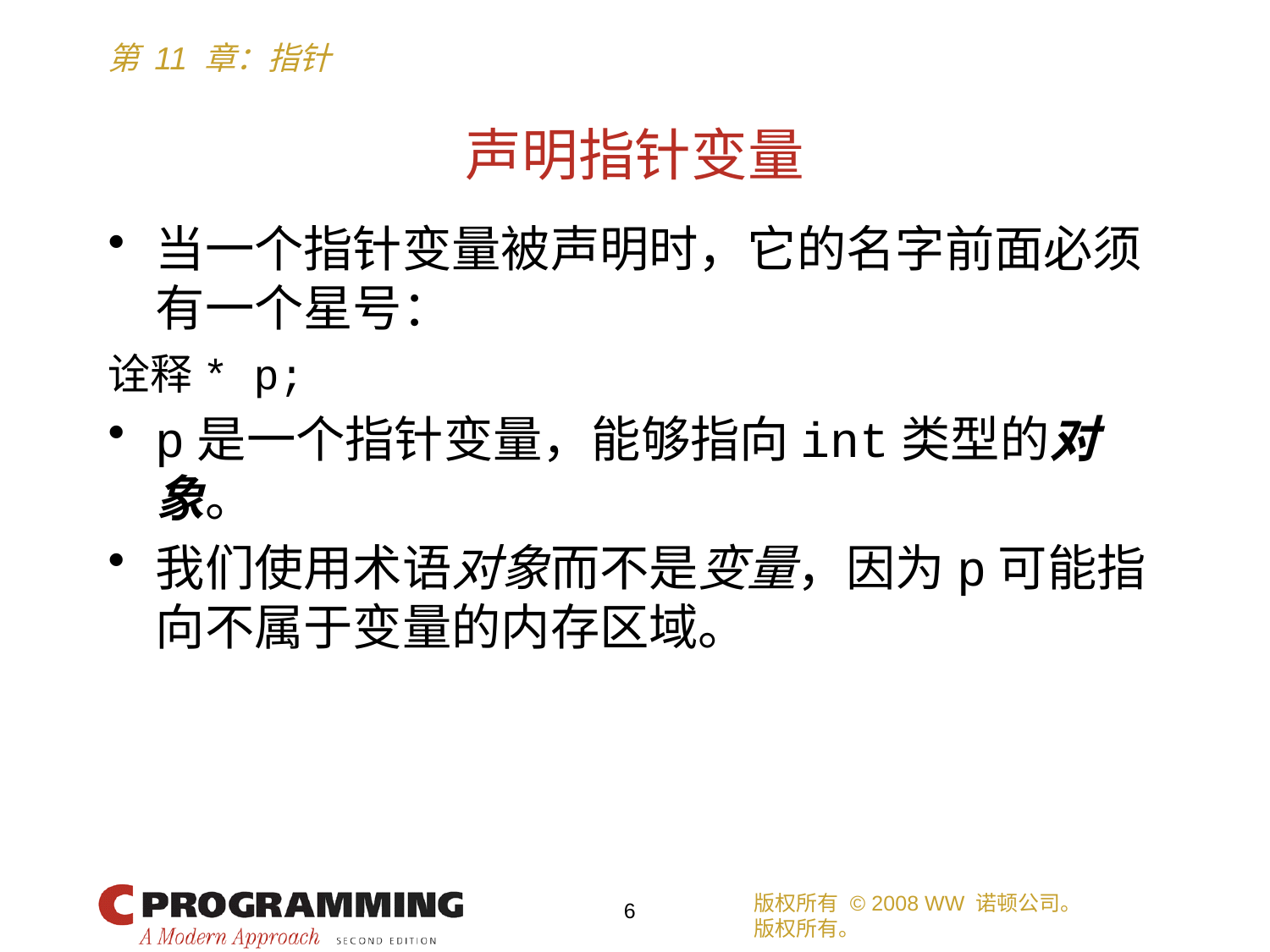

# 声明指针变量
当一个指针变量被声明时，它的名字前面必须有一个星号：
诠释* p;
p是一个指针变量，能够指向int类型的对象。
我们使用术语对象而不是变量，因为p可能指向不属于变量的内存区域。
版权所有 © 2008 WW 诺顿公司。
版权所有。
6